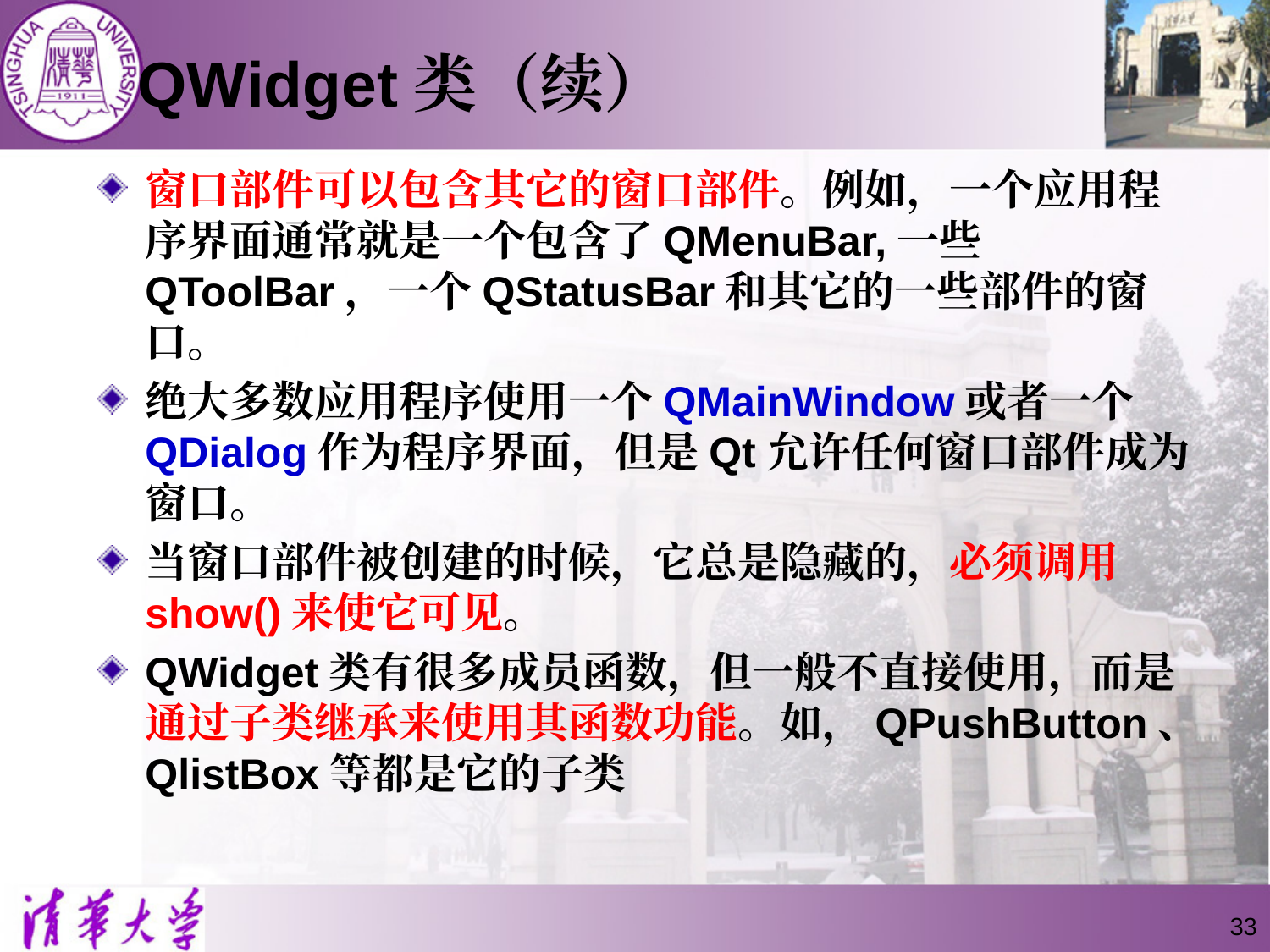

# QWidget类（续）
窗口部件可以包含其它的窗口部件。例如，一个应用程序界面通常就是一个包含了QMenuBar,一些QToolBar，一个QStatusBar和其它的一些部件的窗口。
绝大多数应用程序使用一个QMainWindow或者一个QDialog作为程序界面，但是Qt允许任何窗口部件成为窗口。
当窗口部件被创建的时候，它总是隐藏的，必须调用show()来使它可见。
QWidget类有很多成员函数，但一般不直接使用，而是通过子类继承来使用其函数功能。如，QPushButton、QlistBox等都是它的子类
33